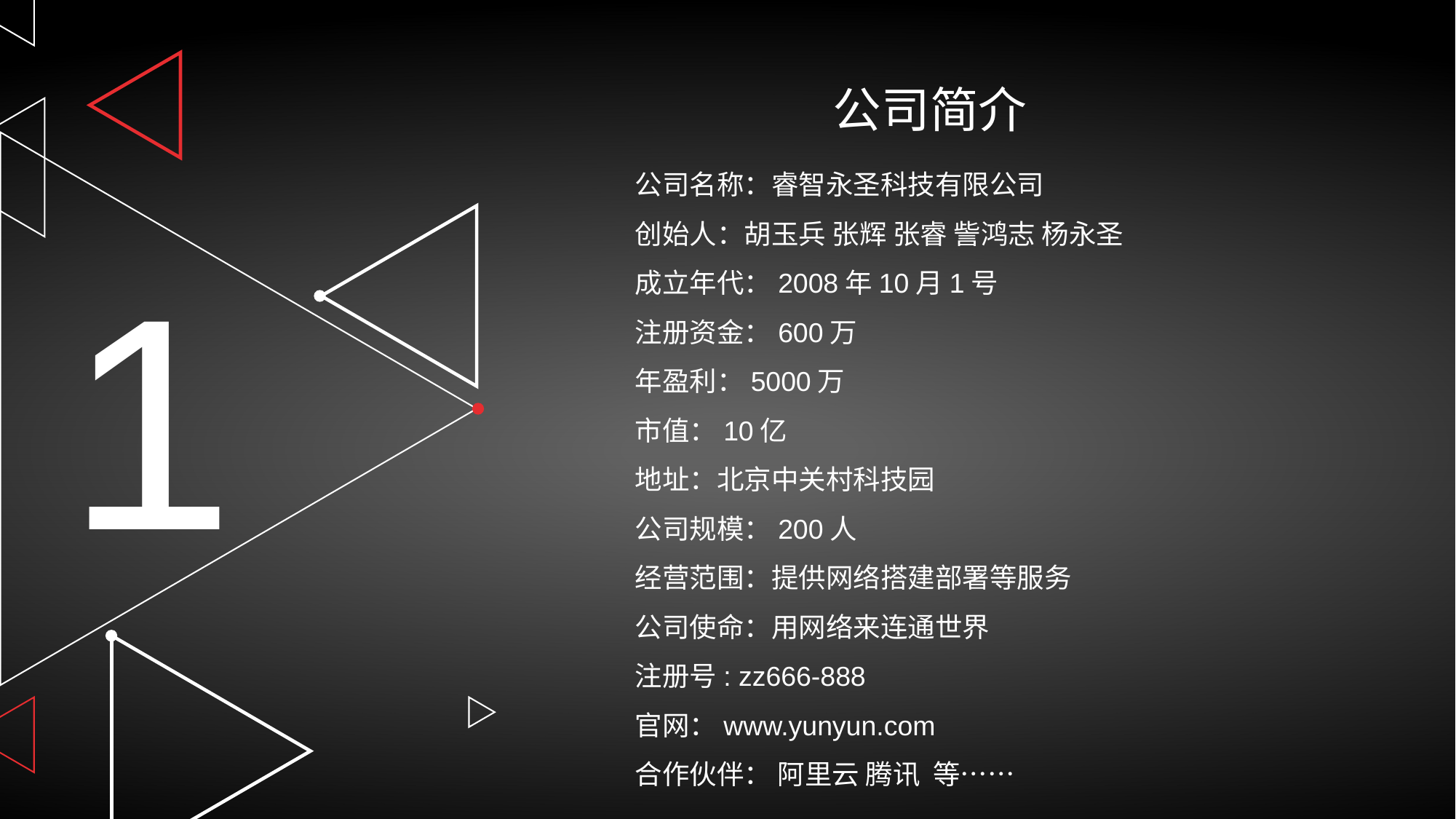

公司简介
公司名称：睿智永圣科技有限公司
创始人：胡玉兵 张辉 张睿 訾鸿志 杨永圣
成立年代：2008年10月1号
注册资金：600万
年盈利：5000万
市值：10亿
地址：北京中关村科技园
公司规模：200人
经营范围：提供网络搭建部署等服务
公司使命：用网络来连通世界
注册号: zz666-888
官网：www.yunyun.com
合作伙伴： 阿里云 腾讯  等……

1